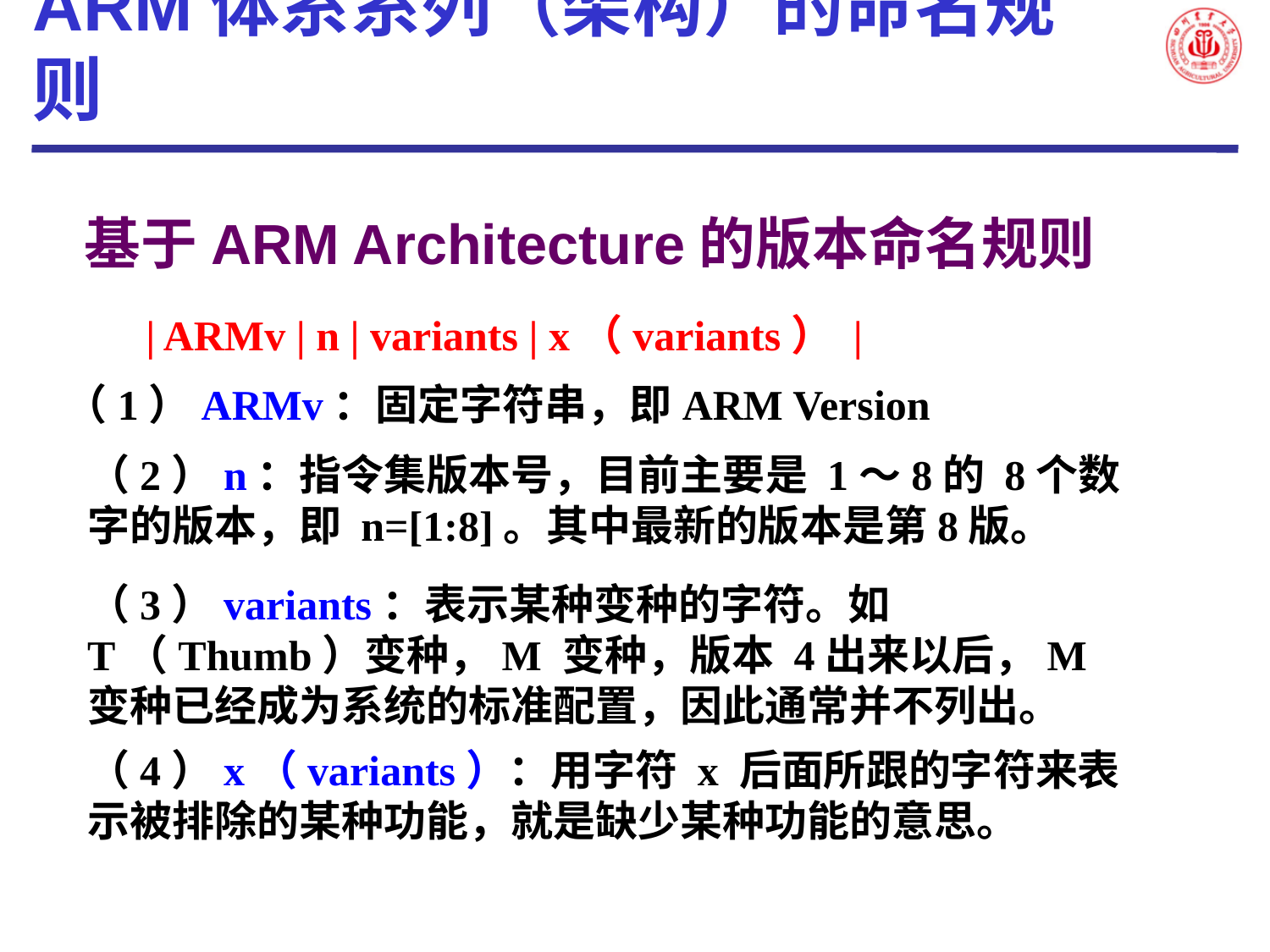

ARM体系系列（架构）的命名规则
基于ARM Architecture的版本命名规则
| ARMv | n | variants | x（variants） |
（1）ARMv：固定字符串，即ARM Version
（2）n：指令集版本号，目前主要是 1～8的 8个数字的版本，即 n=[1:8]。其中最新的版本是第8版。
（3）variants：表示某种变种的字符。如 T（Thumb）变种，M 变种，版本 4出来以后，M 变种已经成为系统的标准配置，因此通常并不列出。
（4）x（variants）：用字符 x 后面所跟的字符来表示被排除的某种功能，就是缺少某种功能的意思。
40